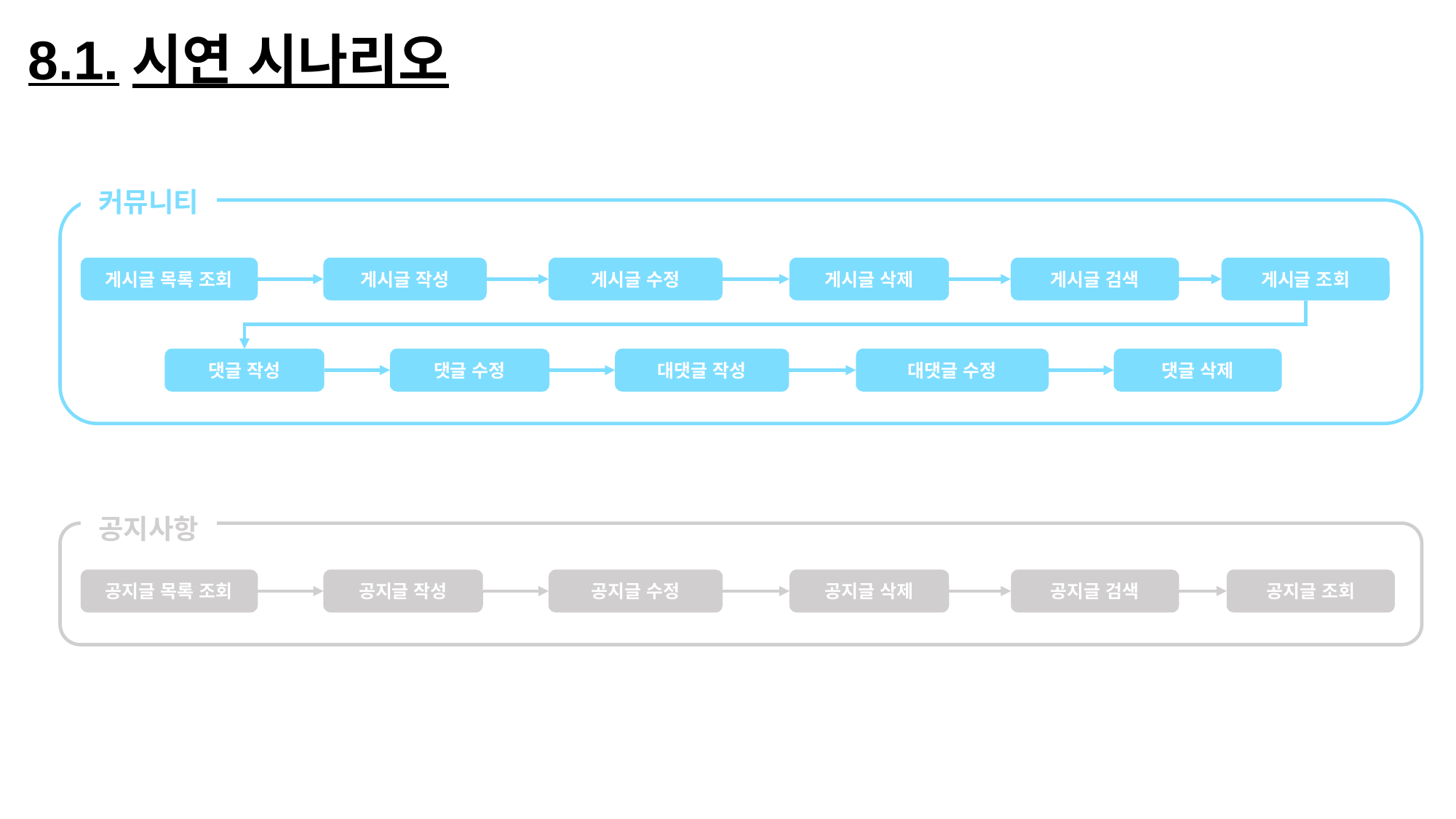

8.1.시연 시나리오
커뮤니티

게시글 목록 조회
게시글 작성
게시글 수정
게시글 삭제
게시글 검색
게시글 조회
댓글 작성
댓글 수정
대댓글 작성
대댓글 수정
댓글 삭제
공지사항

공지글 목록 조회
공지글 작성
공지글 수정
공지글 삭제
공지글 검색
공지글 조회